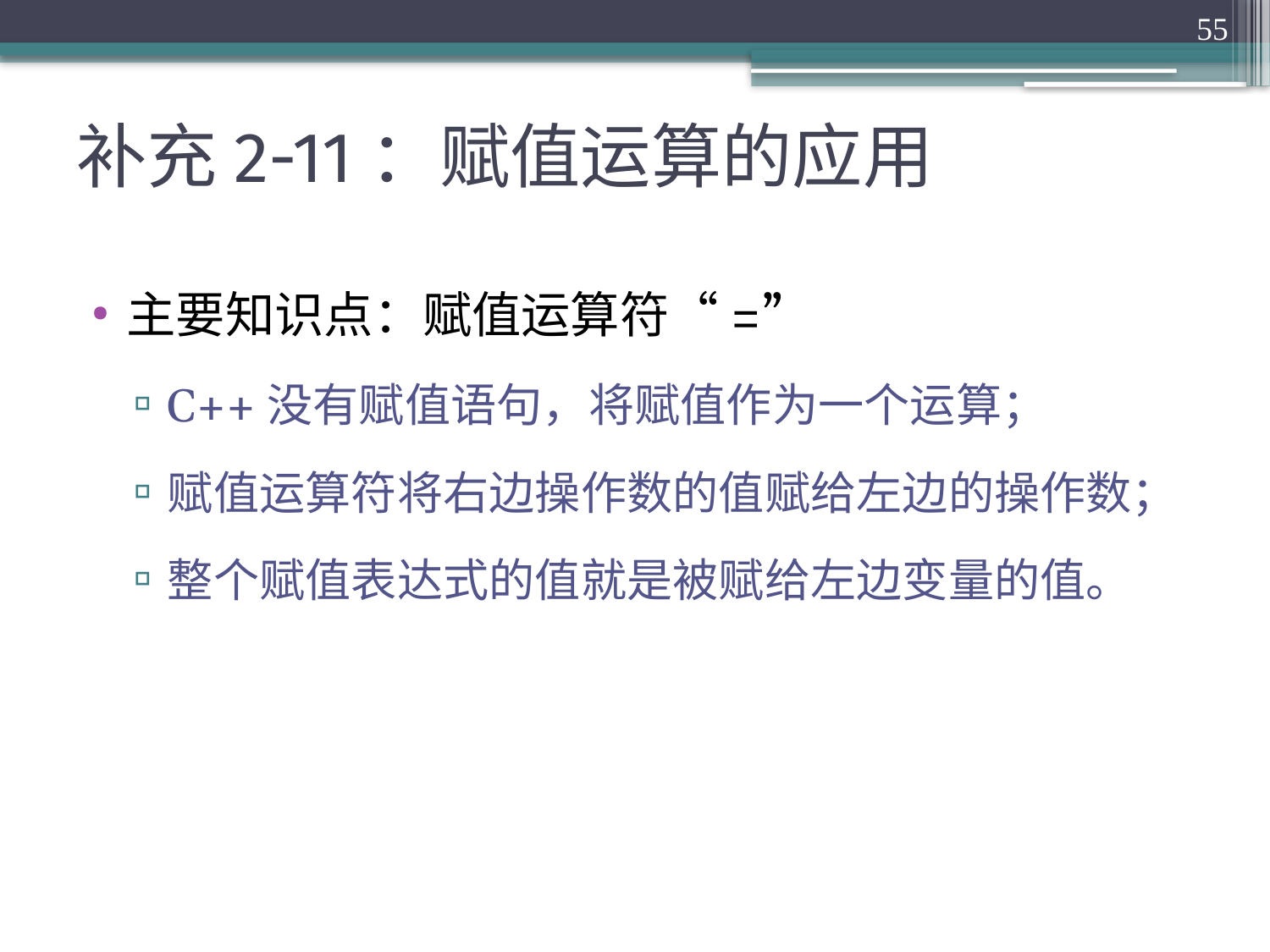

55
# 补充2-11：赋值运算的应用
主要知识点：赋值运算符“=”
C++没有赋值语句，将赋值作为一个运算；
赋值运算符将右边操作数的值赋给左边的操作数；
整个赋值表达式的值就是被赋给左边变量的值。